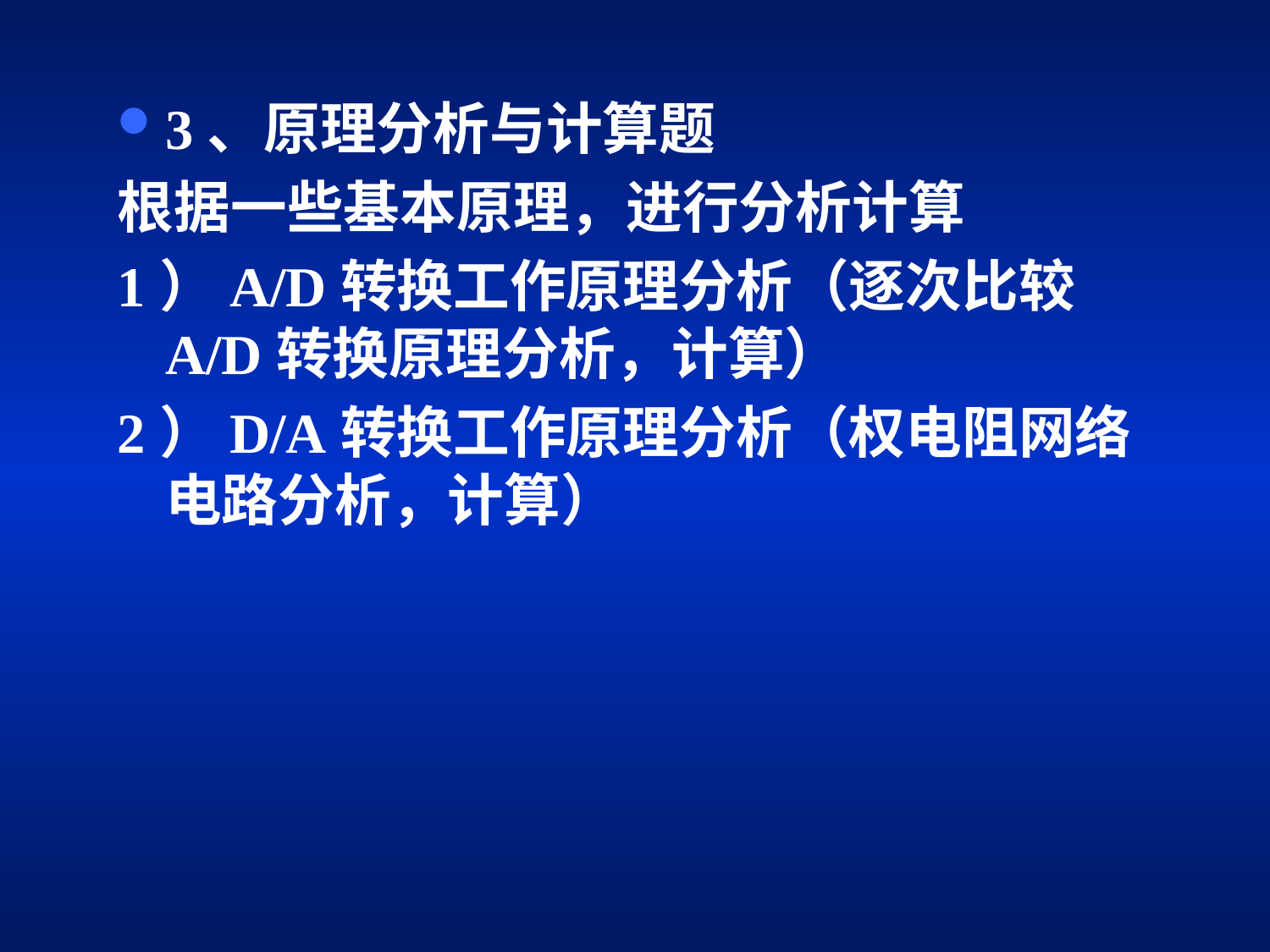

3、原理分析与计算题
根据一些基本原理，进行分析计算
1）A/D转换工作原理分析（逐次比较A/D转换原理分析，计算）
2）D/A转换工作原理分析（权电阻网络电路分析，计算）